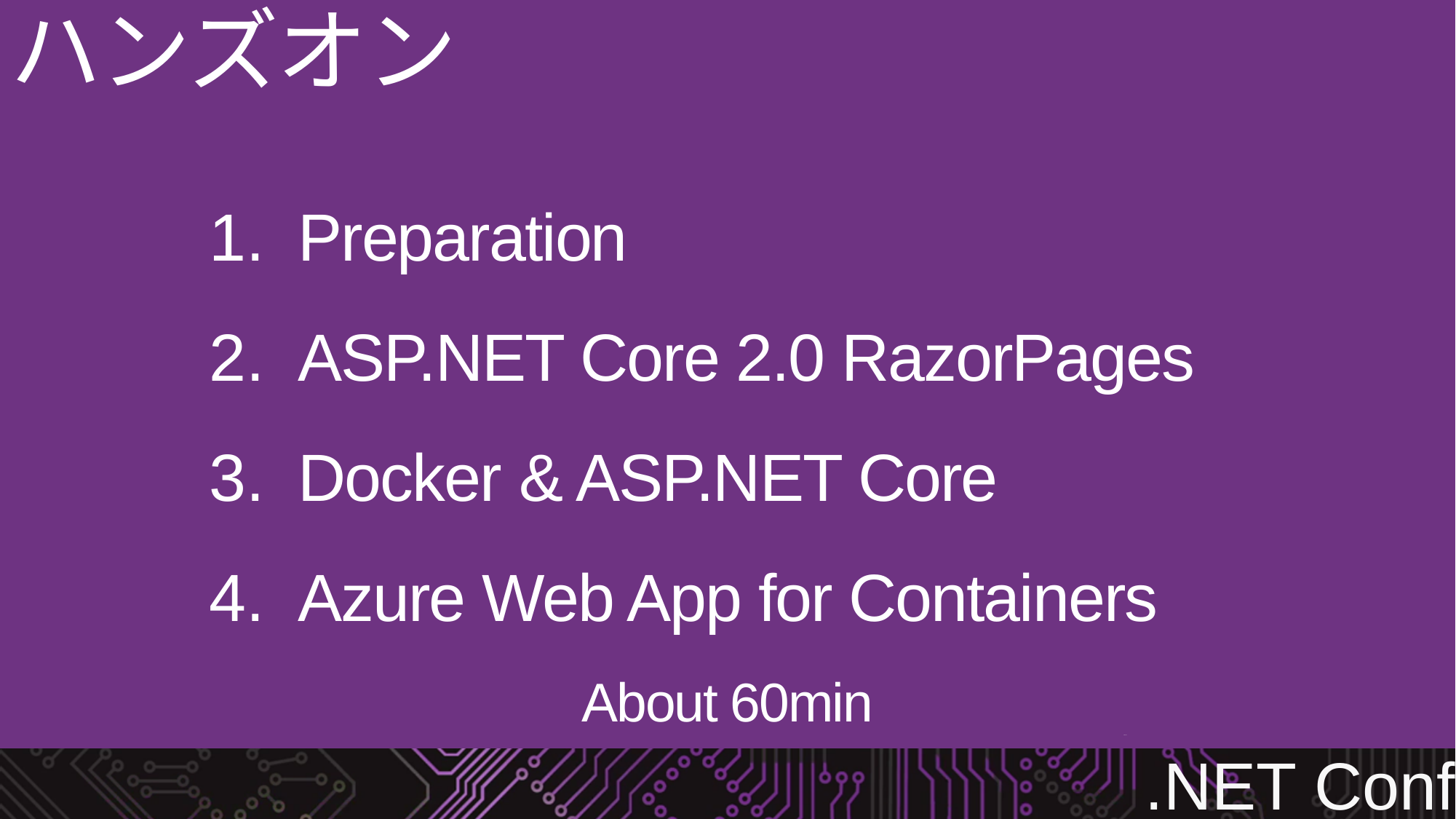

ハンズオン
Preparation
ASP.NET Core 2.0 RazorPages
Docker & ASP.NET Core
Azure Web App for Containers
About 60min